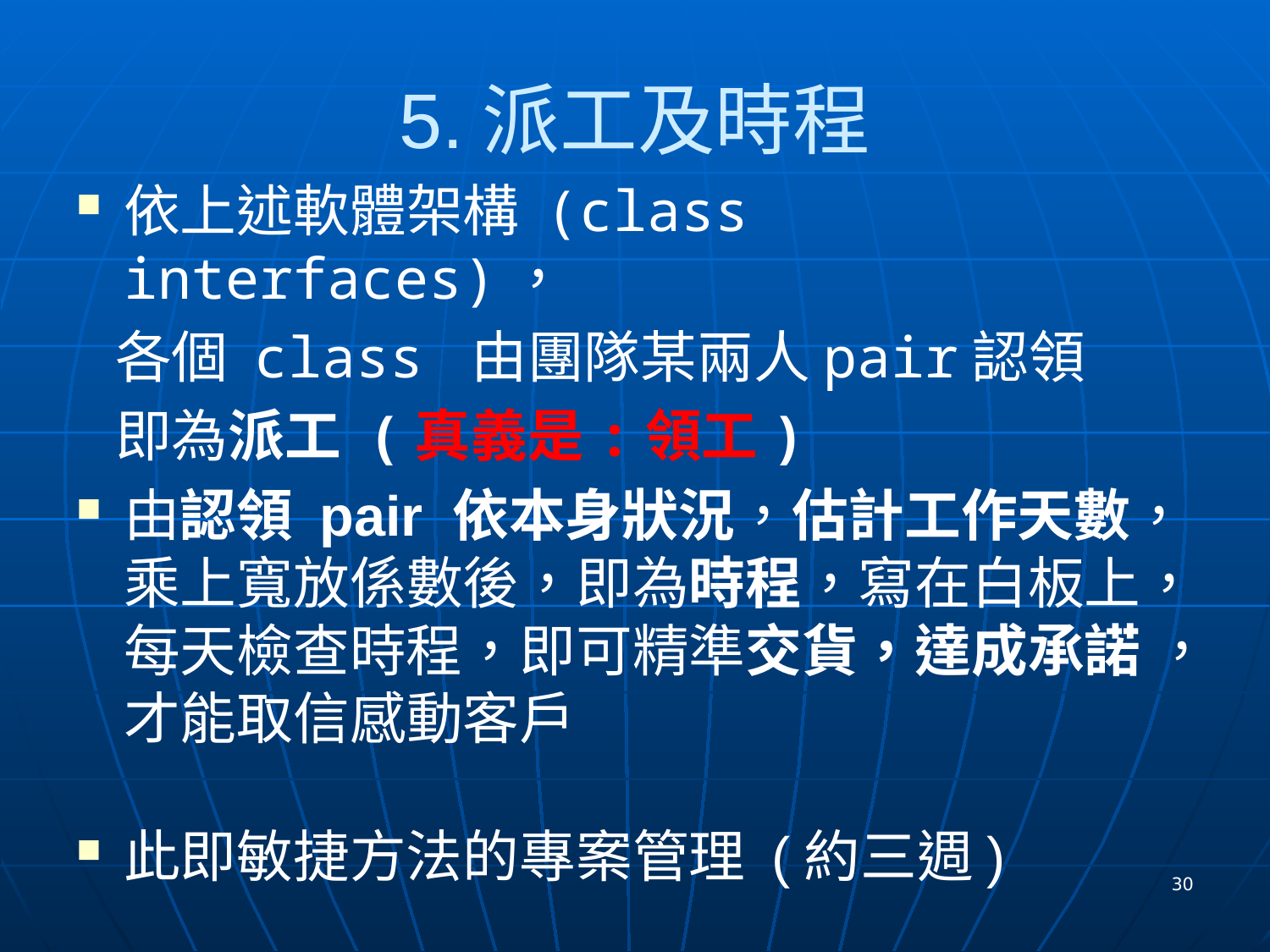

# 5.派工及時程
依上述軟體架構 (class interfaces)，
  各個 class 由團隊某兩人pair認領
  即為派工 (真義是:領工)
由認領 pair 依本身狀況，估計工作天數，乘上寬放係數後，即為時程，寫在白板上，每天檢查時程，即可精準交貨，達成承諾 ，才能取信感動客戶

此即敏捷方法的專案管理 (約三週)
30